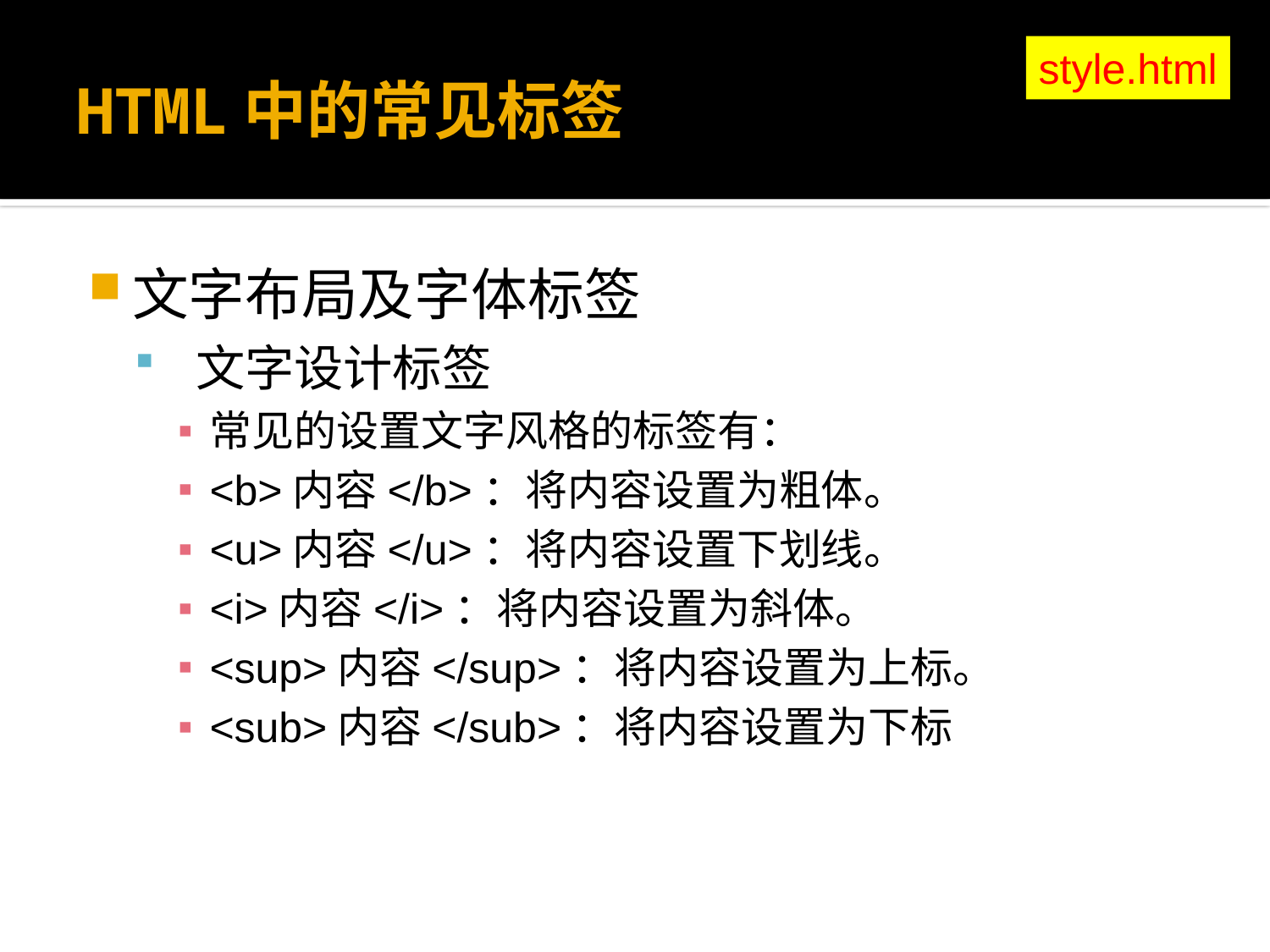

# HTML中的常见标签
style.html
文字布局及字体标签
 文字设计标签
常见的设置文字风格的标签有：
<b>内容</b>：将内容设置为粗体。
<u>内容</u>：将内容设置下划线。
<i>内容</i>：将内容设置为斜体。
<sup>内容</sup>：将内容设置为上标。
<sub>内容</sub>：将内容设置为下标